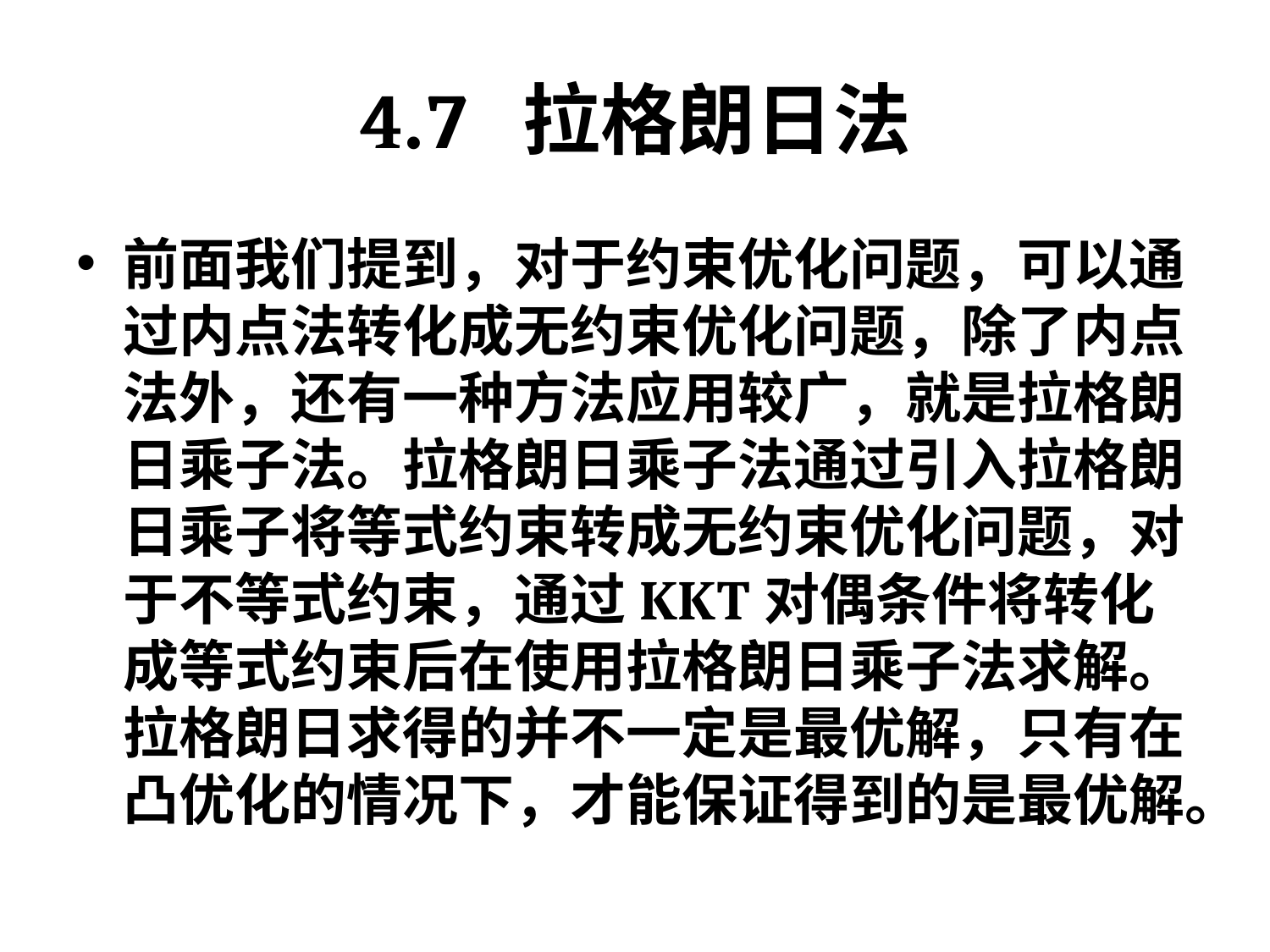

# 4.7  拉格朗日法
前面我们提到，对于约束优化问题，可以通过内点法转化成无约束优化问题，除了内点法外，还有一种方法应用较广，就是拉格朗日乘子法。拉格朗日乘子法通过引入拉格朗日乘子将等式约束转成无约束优化问题，对于不等式约束，通过KKT对偶条件将转化成等式约束后在使用拉格朗日乘子法求解。拉格朗日求得的并不一定是最优解，只有在凸优化的情况下，才能保证得到的是最优解。